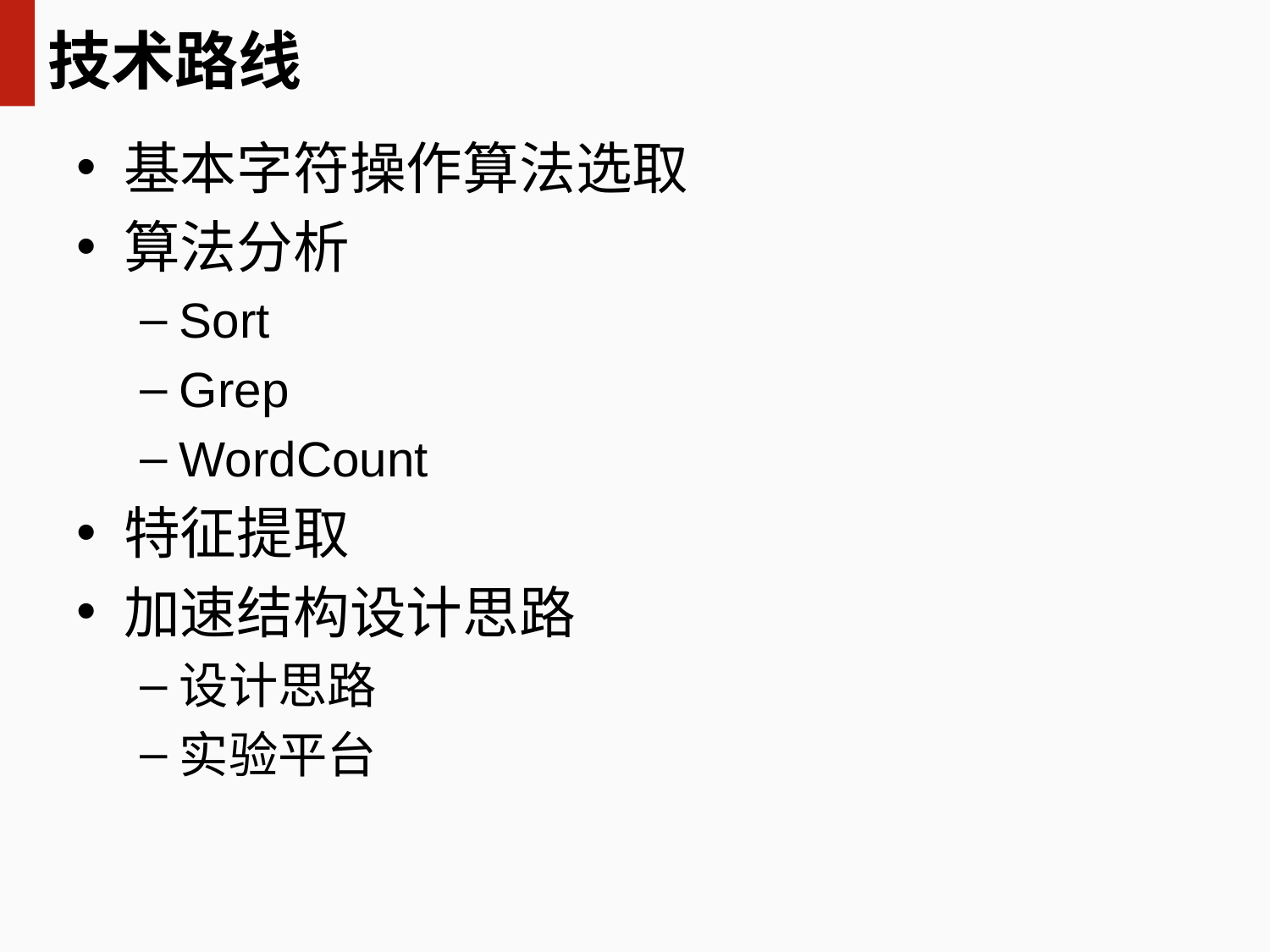

# 技术路线
基本字符操作算法选取
算法分析
Sort
Grep
WordCount
特征提取
加速结构设计思路
设计思路
实验平台